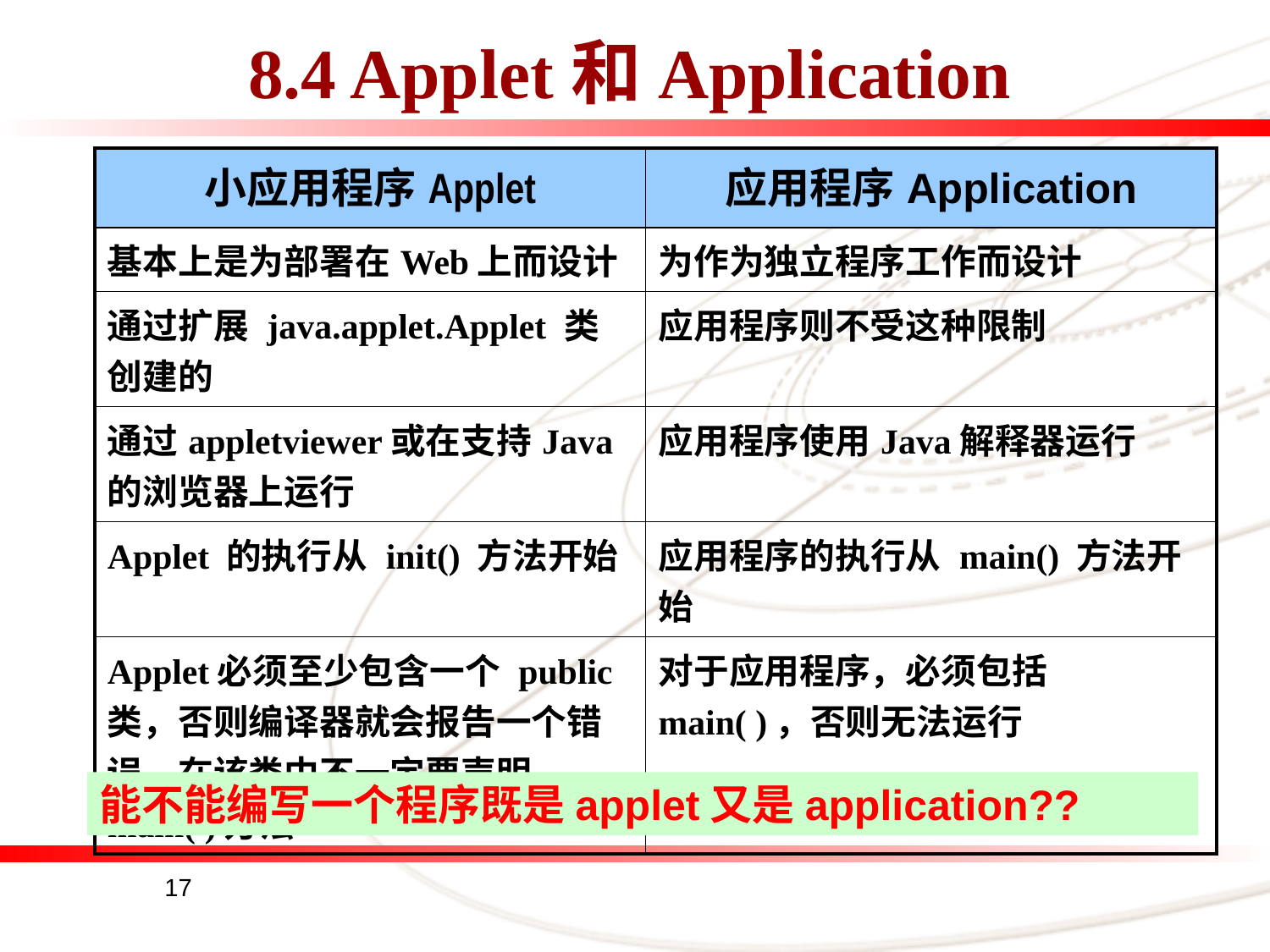

# 8.4 Applet和Application
| 小应用程序Applet | 应用程序Application |
| --- | --- |
| 基本上是为部署在Web上而设计 | 为作为独立程序工作而设计 |
| 通过扩展 java.applet.Applet 类创建的 | 应用程序则不受这种限制 |
| 通过appletviewer或在支持Java的浏览器上运行 | 应用程序使用Java解释器运行 |
| Applet 的执行从 init() 方法开始 | 应用程序的执行从 main() 方法开始 |
| Applet必须至少包含一个 public 类，否则编译器就会报告一个错误。在该类中不一定要声明 main( )方法 | 对于应用程序，必须包括main( )，否则无法运行 |
能不能编写一个程序既是applet又是application??
17